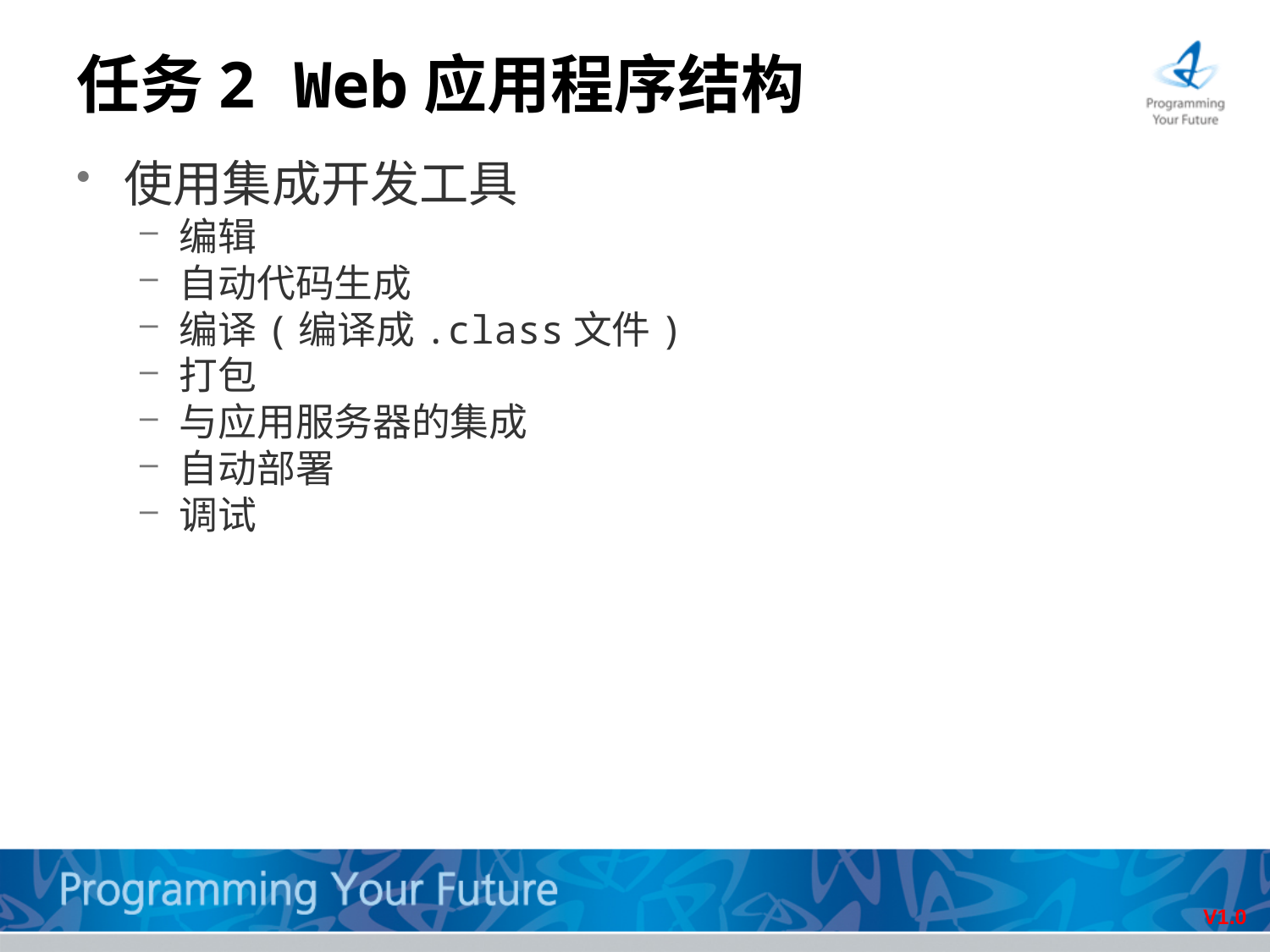

# 任务2 Web应用程序结构
使用集成开发工具
编辑
自动代码生成
编译(编译成.class文件)
打包
与应用服务器的集成
自动部署
调试